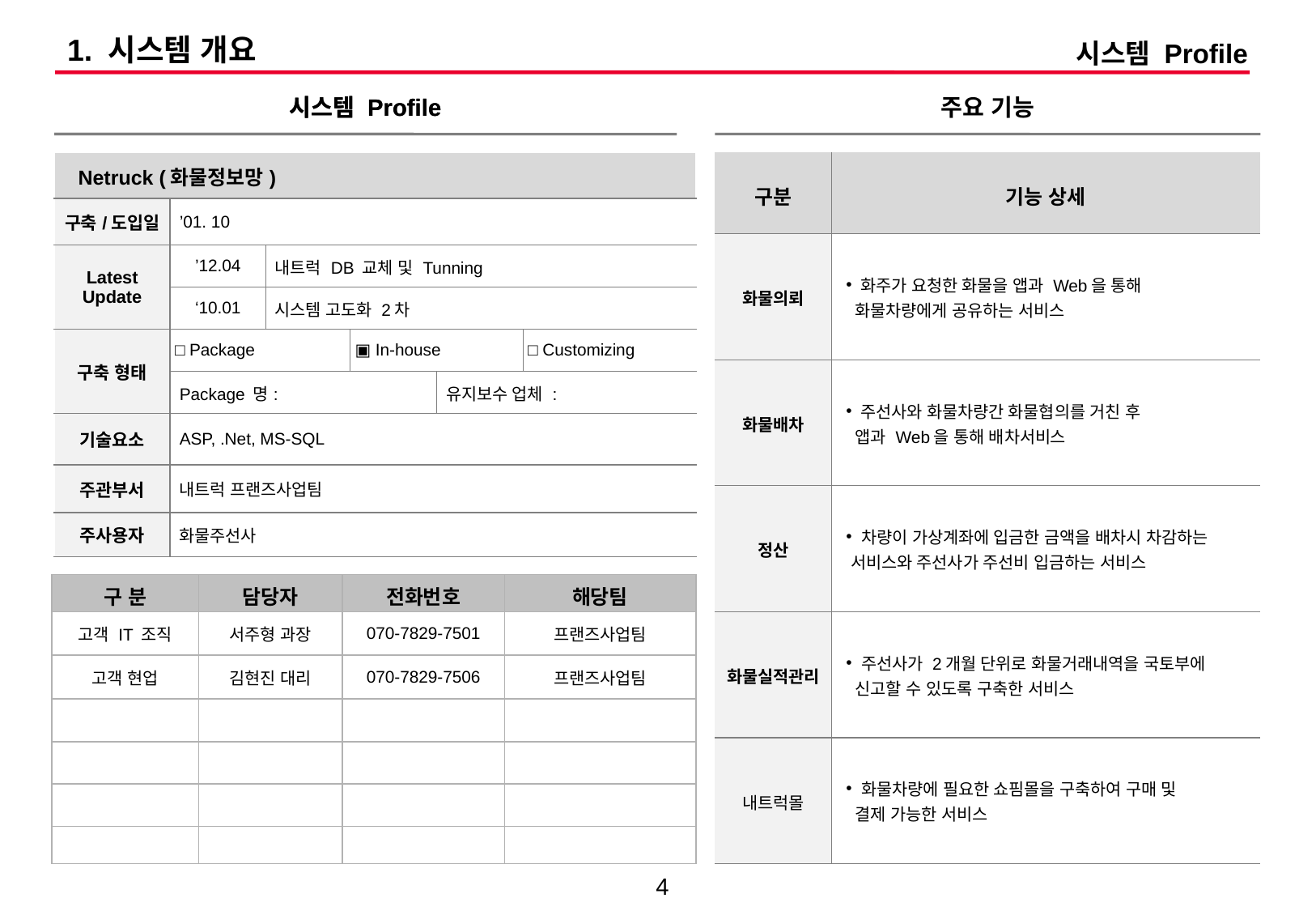

# 1. 시스템 개요
시스템 Profile
시스템 Profile

시스템 Profile

주요 기능

| Netruck (화물정보망) |  |  |  |  |  |
| --- | --- | --- | --- | --- | --- |
| 구축/도입일 | ’01. 10 |  |  |  |  |
| Latest Update | ’12.04 | 내트럭 DB 교체 및 Tunning |  |  |  |
|  | ‘10.01 | 시스템 고도화 2차 |  |  |  |
| 구축 형태 | □ Package |  | ▣ In-house |  | □ Customizing |
|  | Package 명: |  |  | 유지보수 업체 : |  |
| 기술요소 | ASP, .Net, MS-SQL |  |  |  |  |
| 주관부서 | 내트럭 프랜즈사업팀 |  |  |  |  |
| 주사용자 | 화물주선사 |  |  |  |  |
| 구분 | 기능 상세 |
| --- | --- |
| 화물의뢰 | 화주가 요청한 화물을 앱과 Web을 통해 화물차량에게 공유하는 서비스 |
| 화물배차 | 주선사와 화물차량간 화물협의를 거친 후 앱과 Web을 통해 배차서비스 |
| 정산 | 차량이 가상계좌에 입금한 금액을 배차시 차감하는 서비스와 주선사가 주선비 입금하는 서비스 |
| 화물실적관리 | 주선사가 2개월 단위로 화물거래내역을 국토부에 신고할 수 있도록 구축한 서비스 |
| 내트럭몰 | 화물차량에 필요한 쇼핌몰을 구축하여 구매 및 결제 가능한 서비스 |
| 구 분 | 담당자 | 전화번호 | 해당팀 |
| --- | --- | --- | --- |
| 고객 IT 조직 | 서주형 과장 | 070-7829-7501 | 프랜즈사업팀 |
| 고객 현업 | 김현진 대리 | 070-7829-7506 | 프랜즈사업팀 |
|  |  |  |  |
|  |  |  |  |
|  |  |  |  |
|  |  |  |  |